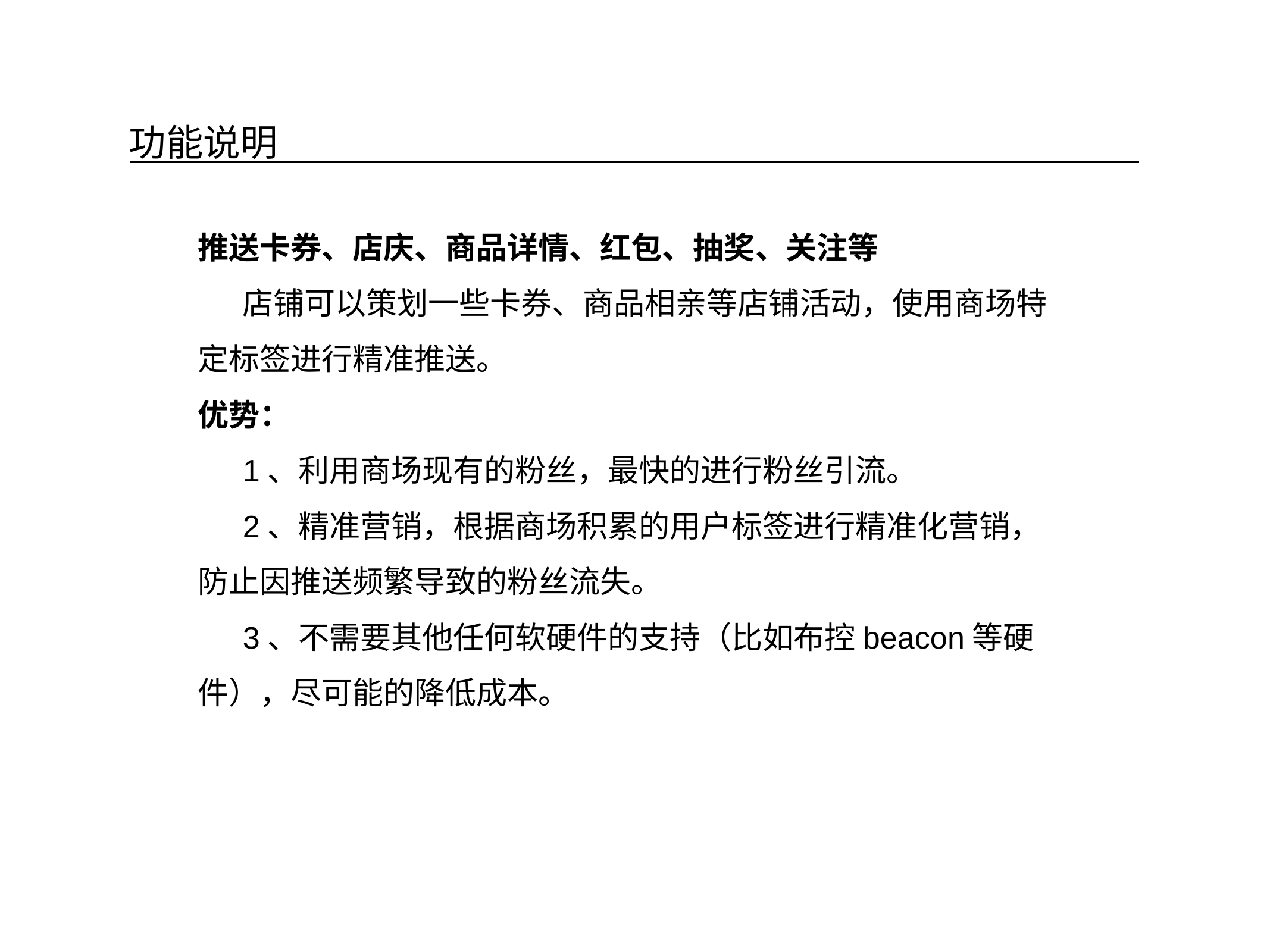

# 功能说明
推送卡券、店庆、商品详情、红包、抽奖、关注等
店铺可以策划一些卡券、商品相亲等店铺活动，使用商场特定标签进行精准推送。
优势：
1、利用商场现有的粉丝，最快的进行粉丝引流。
2、精准营销，根据商场积累的用户标签进行精准化营销，防止因推送频繁导致的粉丝流失。
3、不需要其他任何软硬件的支持（比如布控beacon等硬件），尽可能的降低成本。